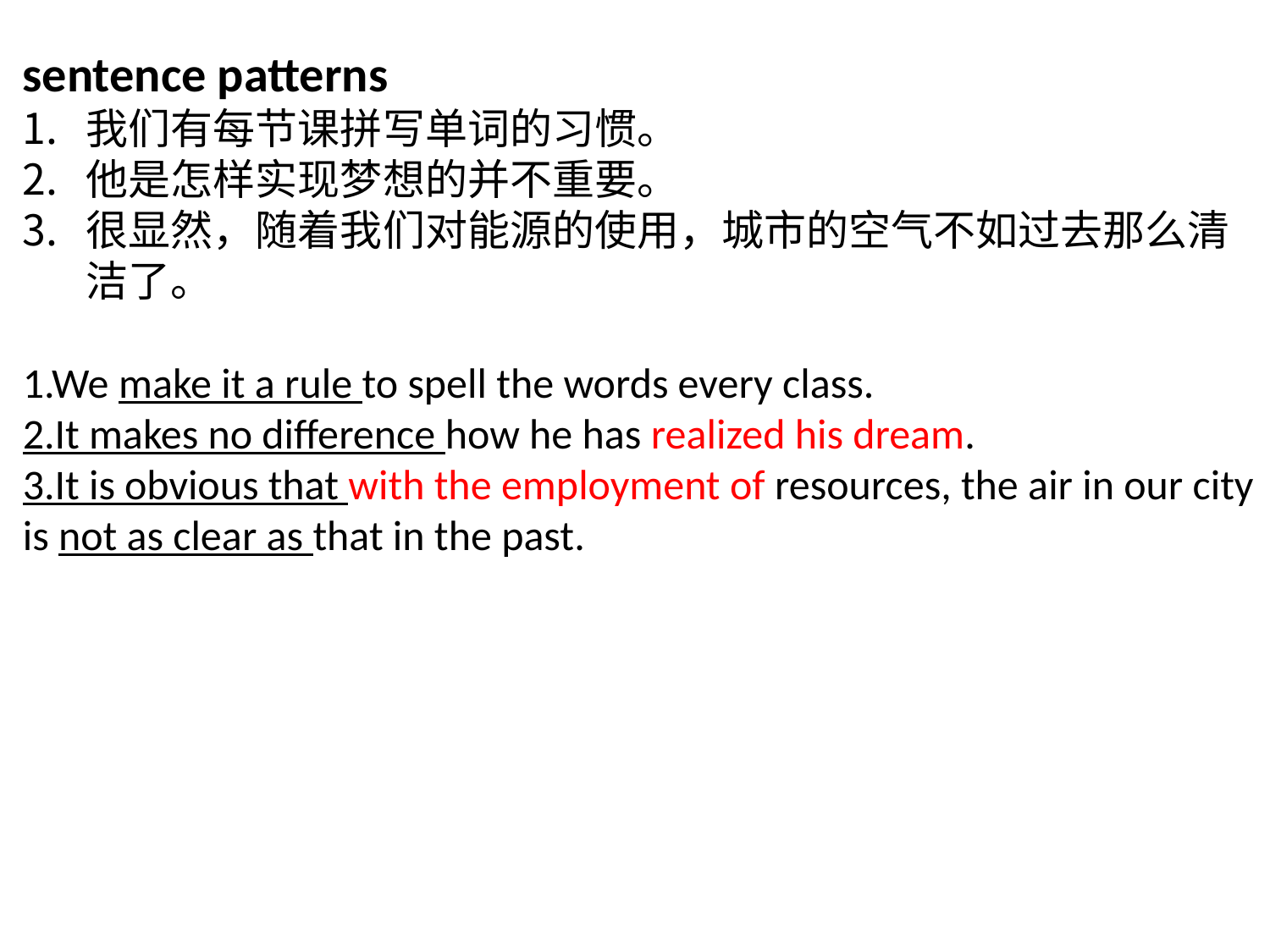

sentence patterns
我们有每节课拼写单词的习惯。
他是怎样实现梦想的并不重要。
很显然，随着我们对能源的使用，城市的空气不如过去那么清洁了。

1.We make it a rule to spell the words every class.
2.It makes no difference how he has realized his dream.
3.It is obvious that with the employment of resources, the air in our city is not as clear as that in the past.